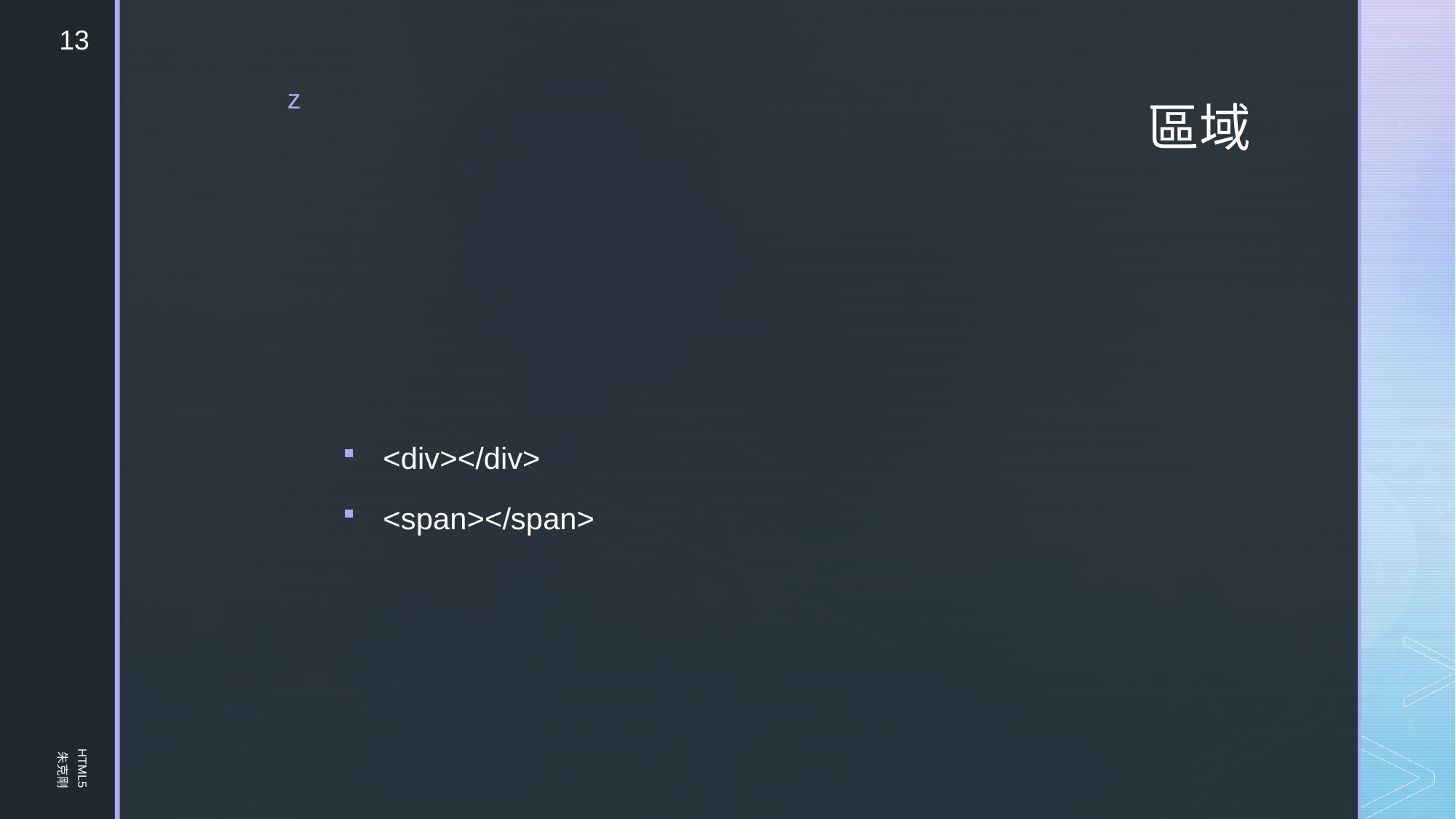

13
# 區域
<div></div>
<span></span>
HTML5
朱克剛